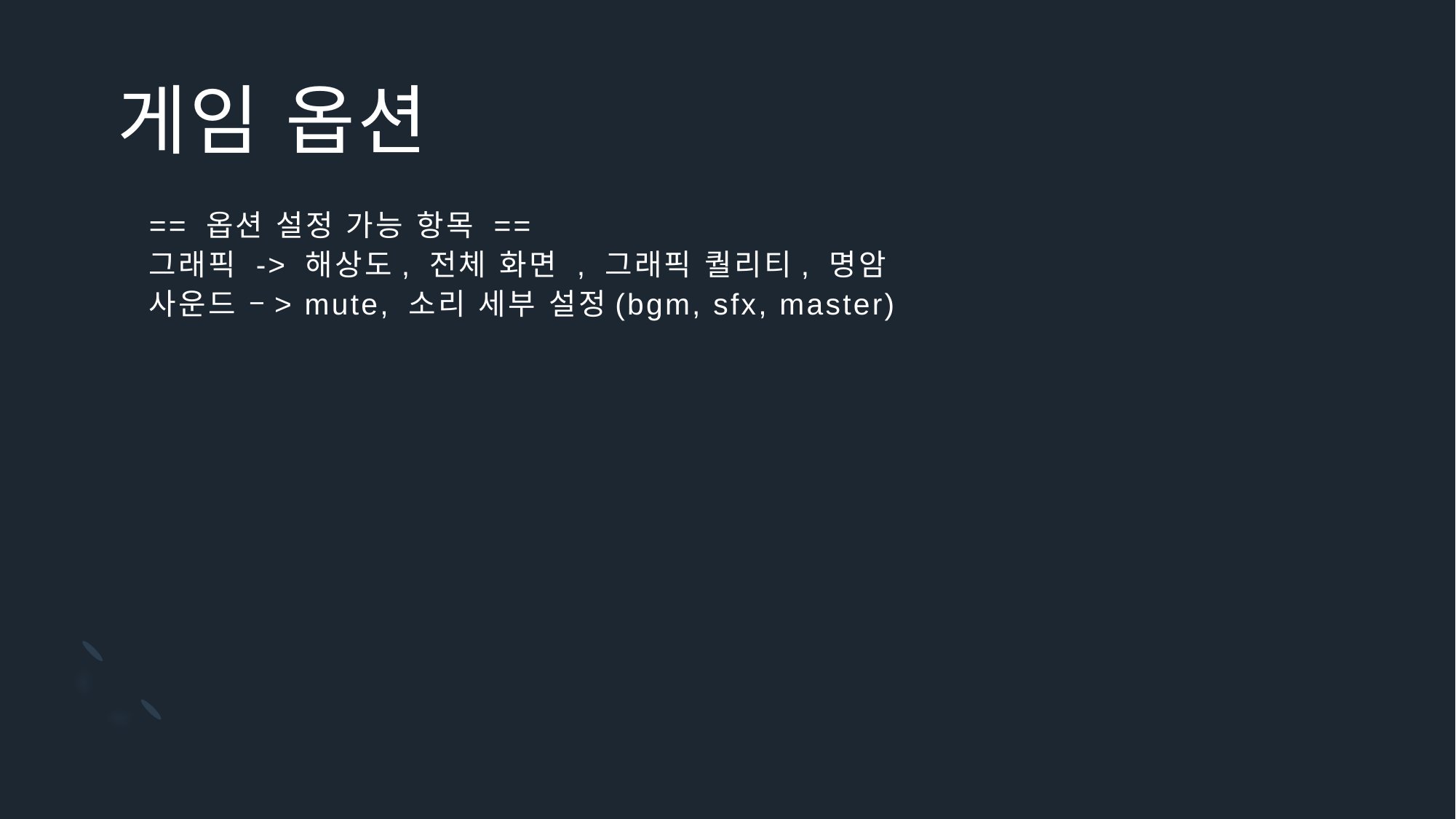

게임 옵션
# == 옵션 설정 가능 항목 == 그래픽 -> 해상도, 전체 화면 , 그래픽 퀄리티, 명암 사운드 –> mute, 소리 세부 설정(bgm, sfx, master)